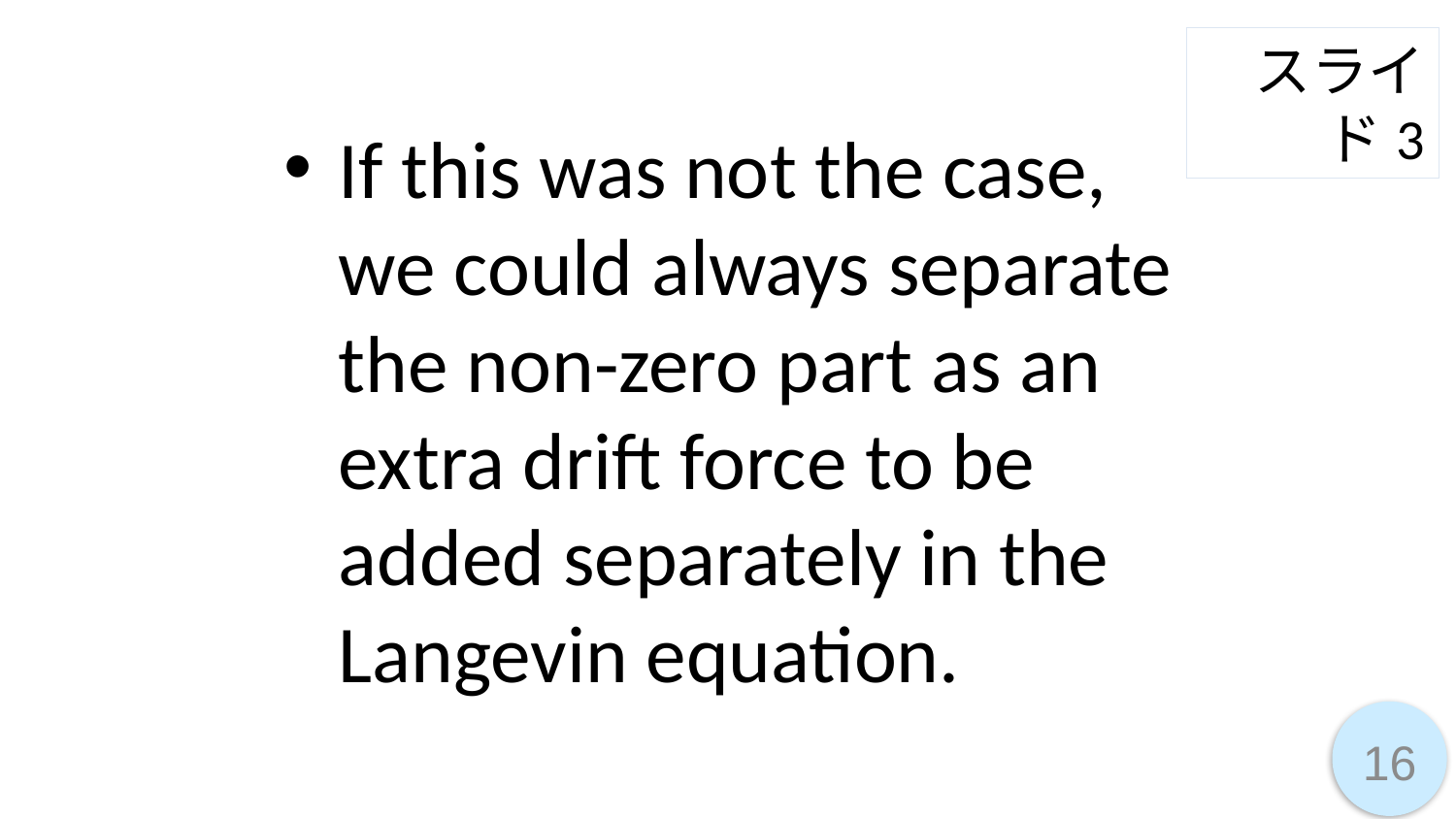

スライド3
If this was not the case, we could always separate the non-zero part as an extra drift force to be added separately in the Langevin equation.
16